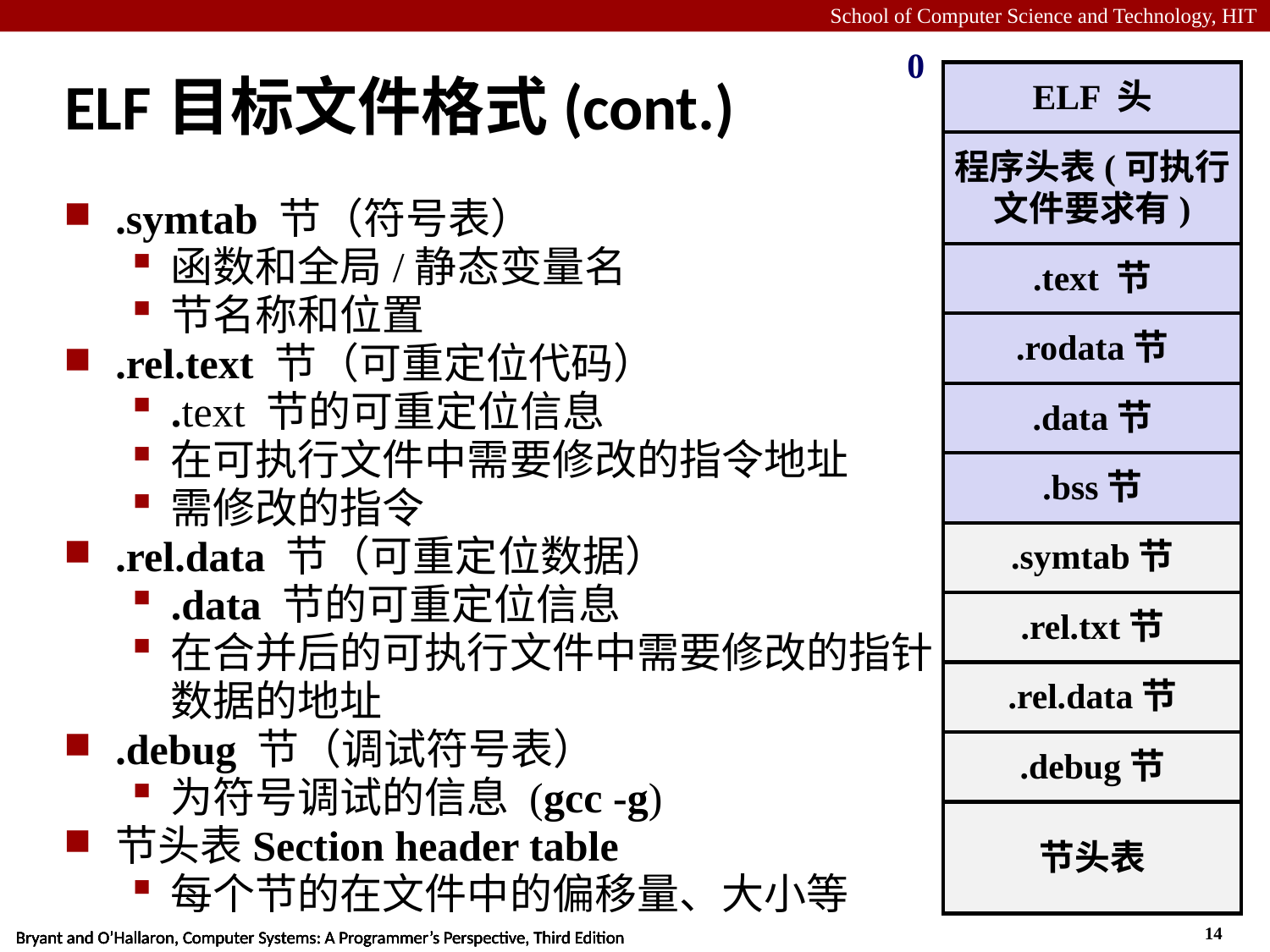

0
ELF 头
程序头表(可执行
文件要求有)
.text 节
.rodata节
.data节
.bss节
.symtab节
.rel.txt节
.rel.data节
.debug节
节头表
# ELF目标文件格式(cont.)
.symtab 节（符号表）
函数和全局/静态变量名
节名称和位置
.rel.text 节（可重定位代码）
.text 节的可重定位信息
在可执行文件中需要修改的指令地址
需修改的指令
.rel.data 节（可重定位数据）
.data 节的可重定位信息
在合并后的可执行文件中需要修改的指针
数据的地址
.debug 节（调试符号表）
为符号调试的信息 (gcc -g)
节头表Section header table
每个节的在文件中的偏移量、大小等